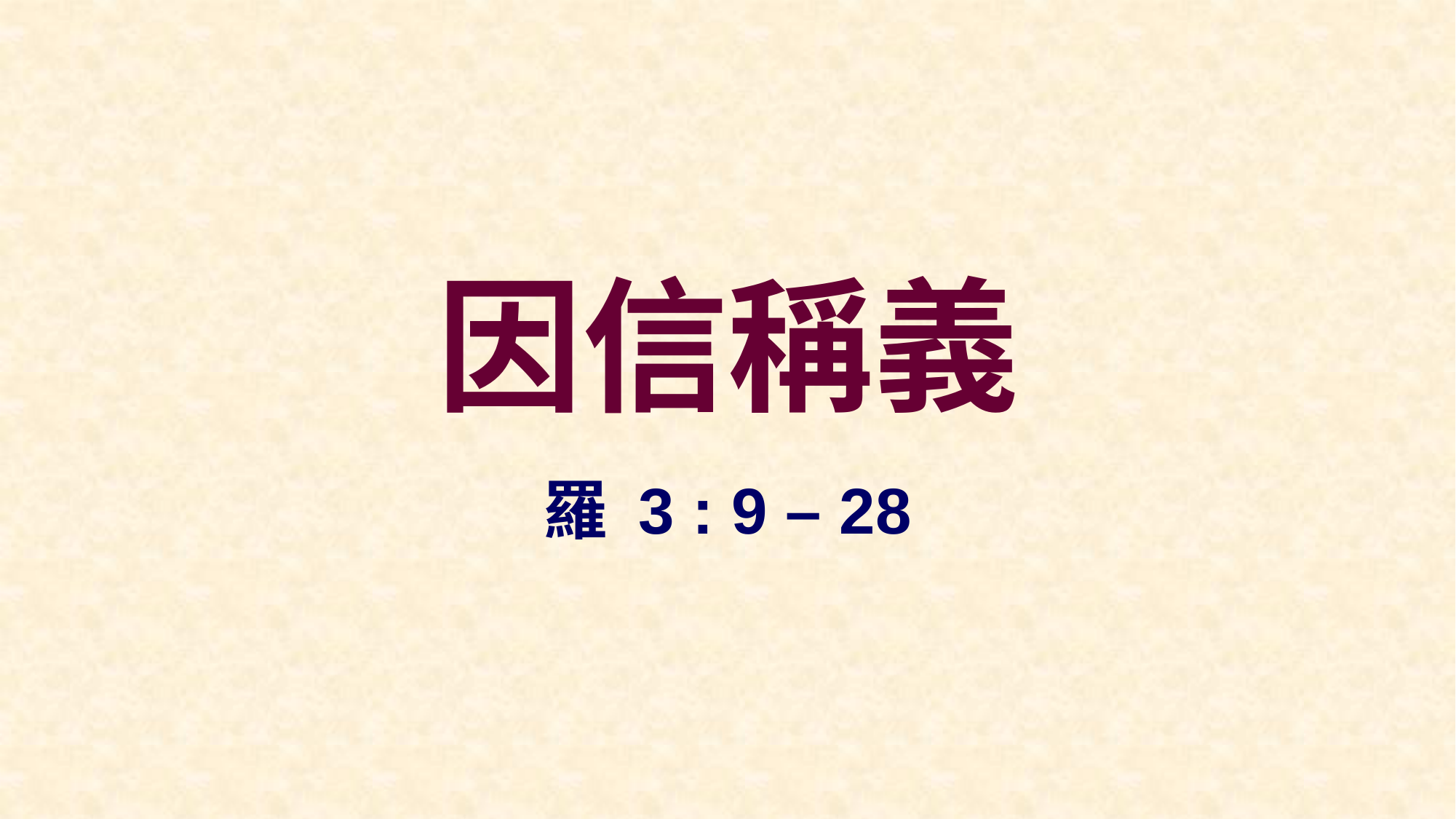

# 因信稱義
羅 3 : 9 – 28